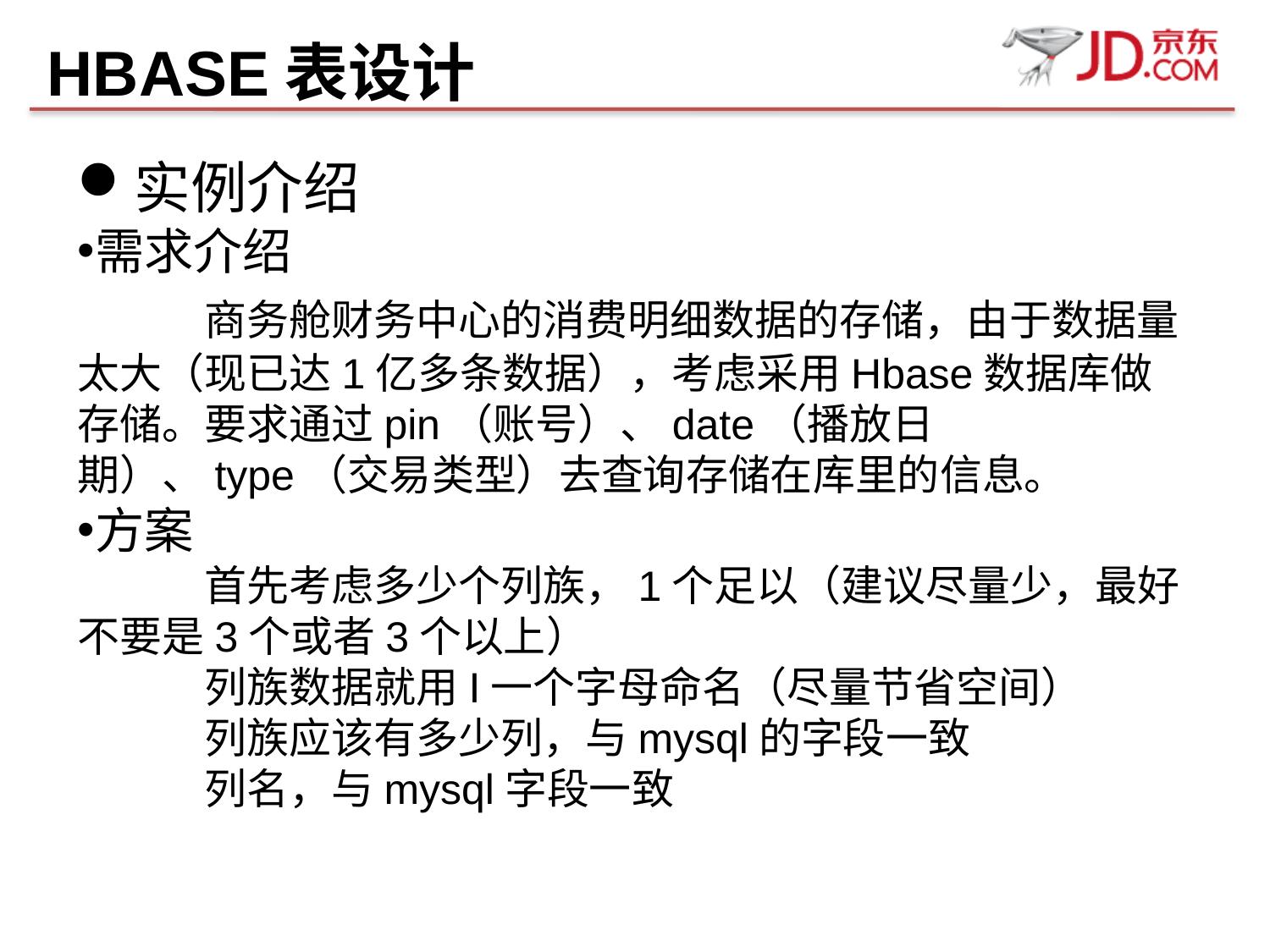

HBASE表设计
实例介绍
需求介绍
	商务舱财务中心的消费明细数据的存储，由于数据量太大（现已达1亿多条数据），考虑采用Hbase数据库做存储。要求通过pin（账号）、date（播放日期）、type（交易类型）去查询存储在库里的信息。
方案
	首先考虑多少个列族，1个足以（建议尽量少，最好不要是3个或者3个以上）
	列族数据就用I一个字母命名（尽量节省空间）
	列族应该有多少列，与mysql的字段一致
	列名，与mysql字段一致